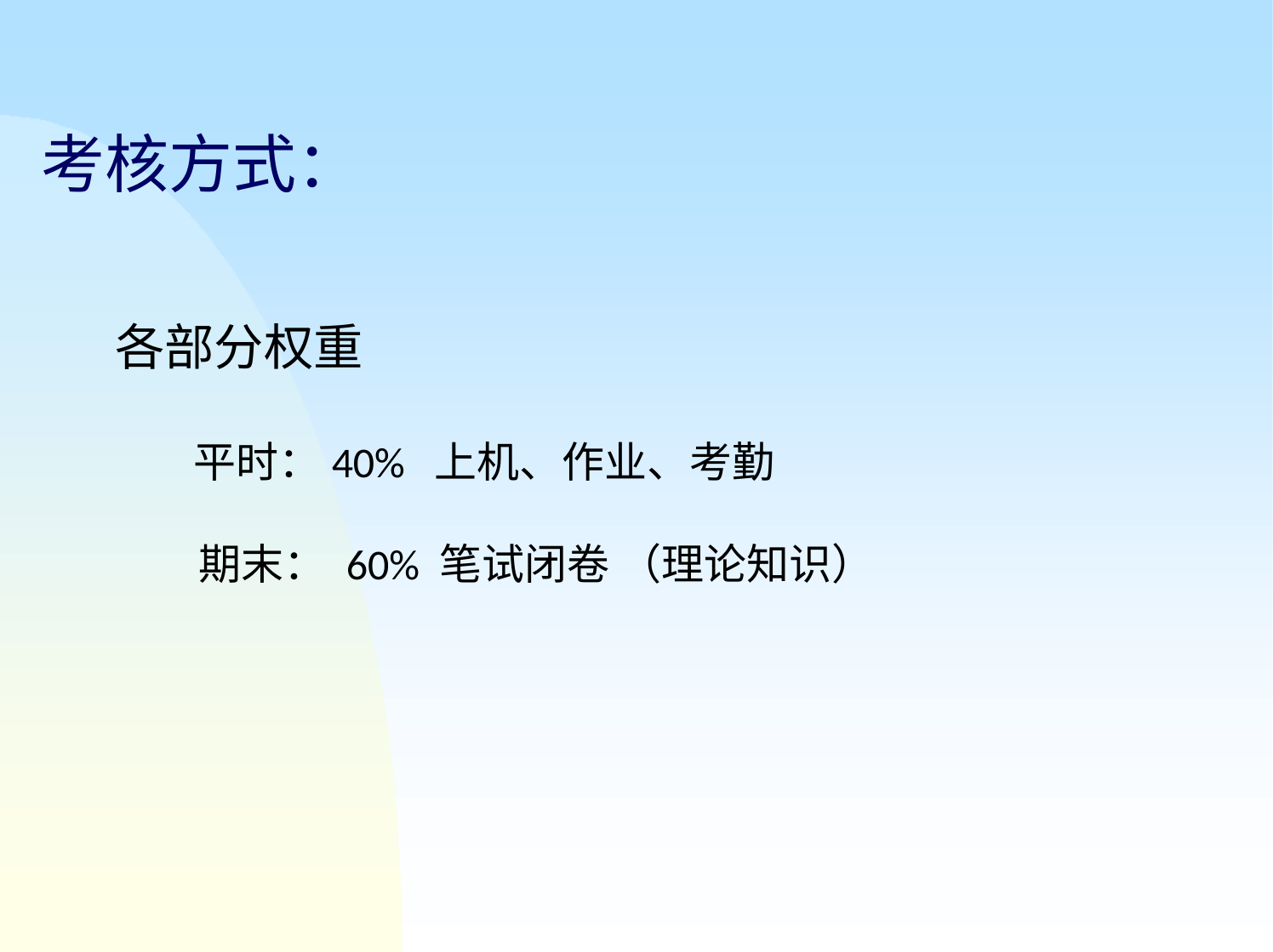

# 考核方式：
各部分权重

 平时：40%  上机、作业、考勤

 期末： 60% 笔试闭卷 （理论知识）